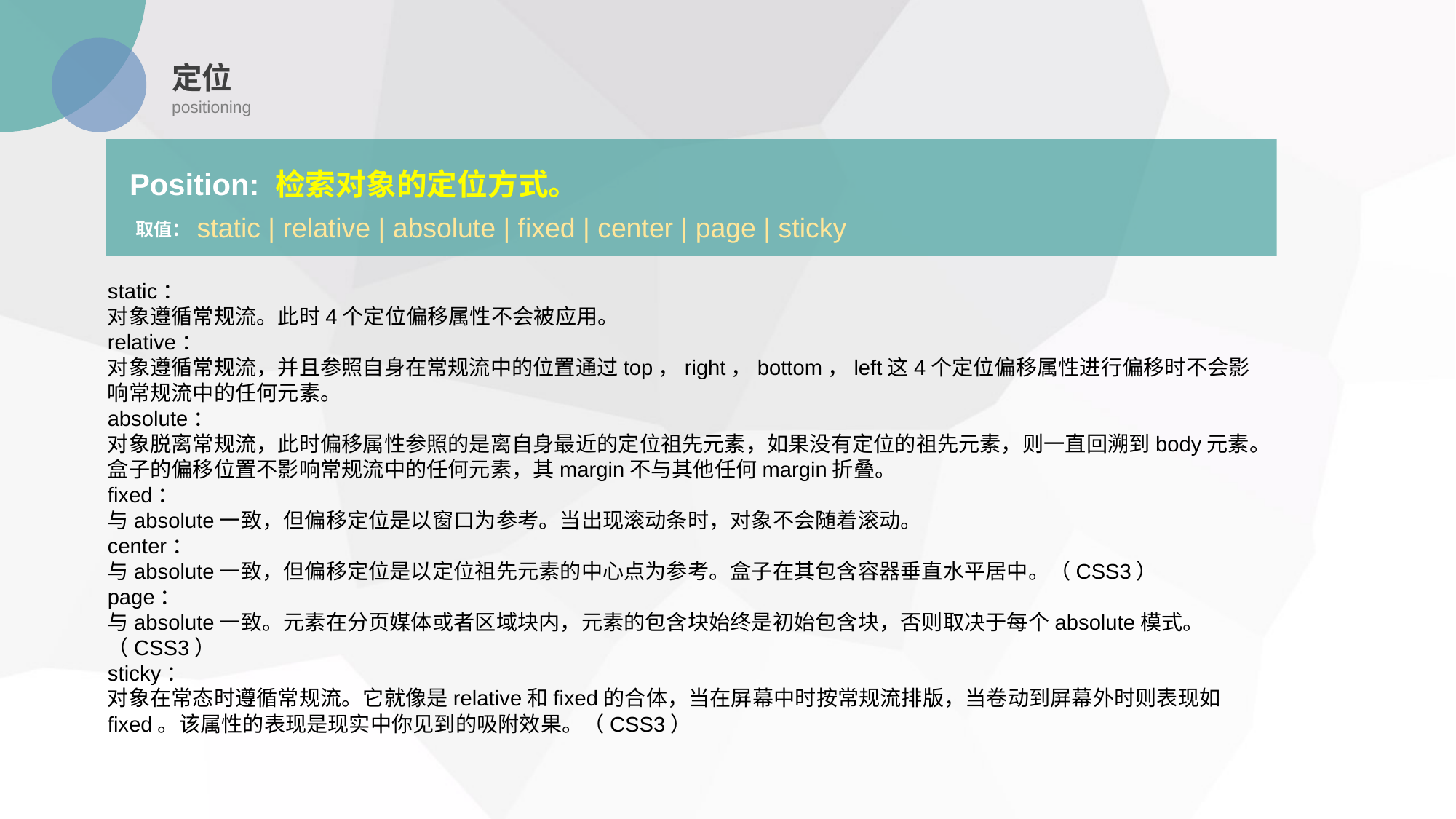

定位
positioning

Position: 检索对象的定位方式。
static | relative | absolute | fixed | center | page | sticky
取值：
static：
对象遵循常规流。此时4个定位偏移属性不会被应用。
relative：
对象遵循常规流，并且参照自身在常规流中的位置通过top，right，bottom，left这4个定位偏移属性进行偏移时不会影响常规流中的任何元素。
absolute：
对象脱离常规流，此时偏移属性参照的是离自身最近的定位祖先元素，如果没有定位的祖先元素，则一直回溯到body元素。盒子的偏移位置不影响常规流中的任何元素，其margin不与其他任何margin折叠。
fixed：
与absolute一致，但偏移定位是以窗口为参考。当出现滚动条时，对象不会随着滚动。
center：
与absolute一致，但偏移定位是以定位祖先元素的中心点为参考。盒子在其包含容器垂直水平居中。（CSS3）
page：
与absolute一致。元素在分页媒体或者区域块内，元素的包含块始终是初始包含块，否则取决于每个absolute模式。（CSS3）
sticky：
对象在常态时遵循常规流。它就像是relative和fixed的合体，当在屏幕中时按常规流排版，当卷动到屏幕外时则表现如fixed。该属性的表现是现实中你见到的吸附效果。（CSS3）